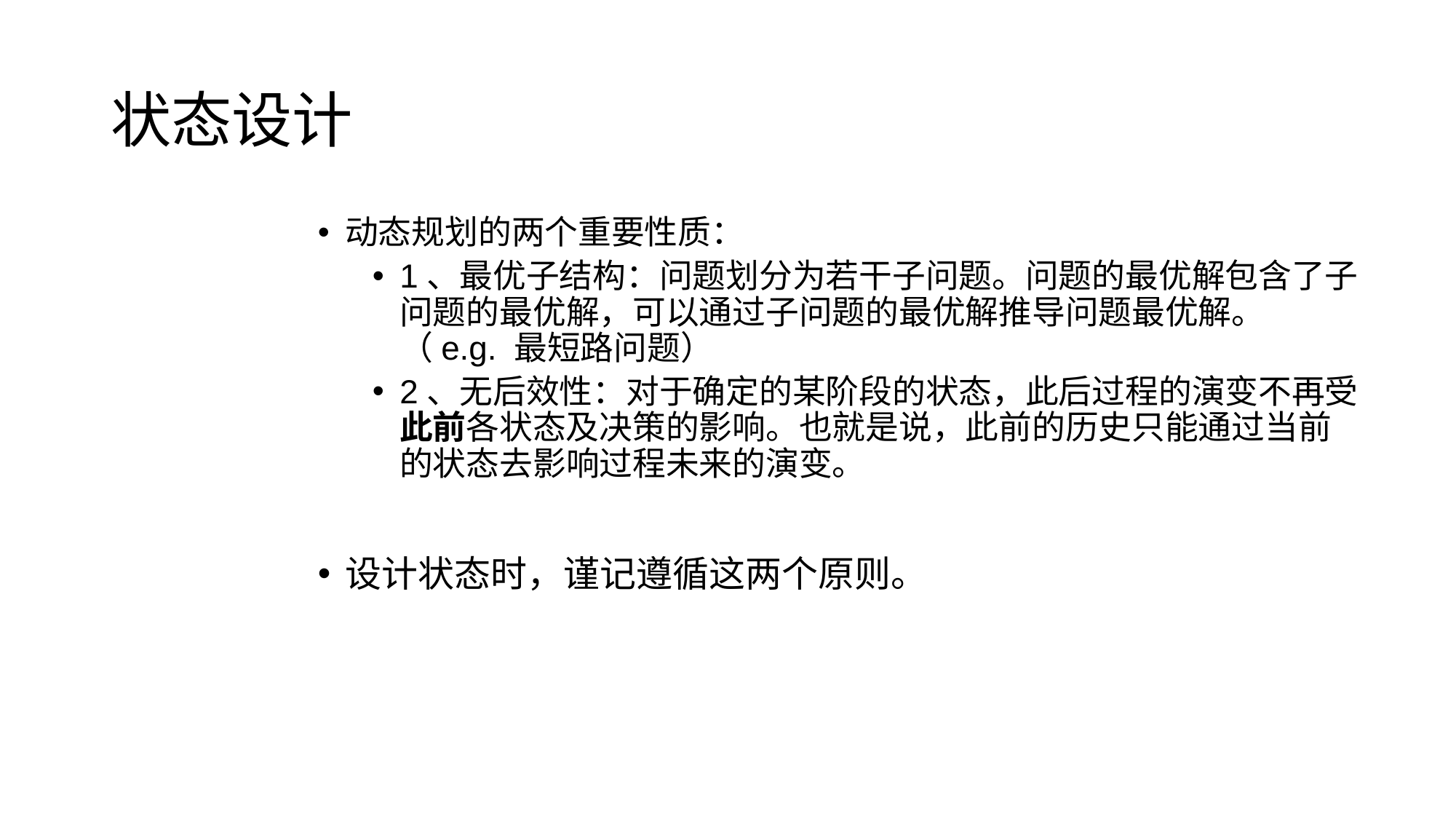

# 状态设计
动态规划的两个重要性质：
1、最优子结构：问题划分为若干子问题。问题的最优解包含了子问题的最优解，可以通过子问题的最优解推导问题最优解。（e.g. 最短路问题）
2、无后效性：对于确定的某阶段的状态，此后过程的演变不再受此前各状态及决策的影响。也就是说，此前的历史只能通过当前的状态去影响过程未来的演变。

设计状态时，谨记遵循这两个原则。